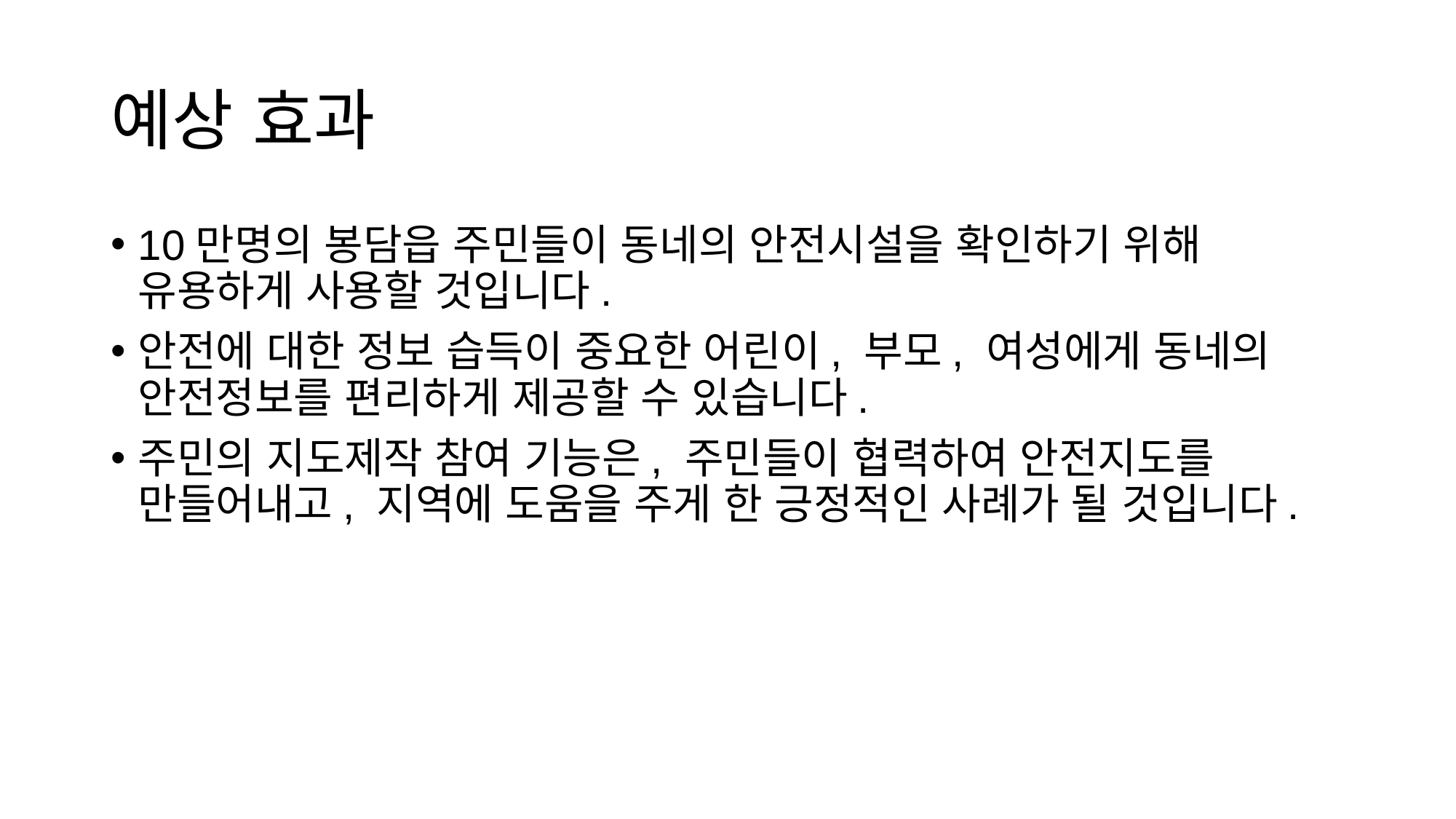

# 예상 효과
10만명의 봉담읍 주민들이 동네의 안전시설을 확인하기 위해 유용하게 사용할 것입니다.
안전에 대한 정보 습득이 중요한 어린이, 부모, 여성에게 동네의 안전정보를 편리하게 제공할 수 있습니다.
주민의 지도제작 참여 기능은, 주민들이 협력하여 안전지도를 만들어내고, 지역에 도움을 주게 한 긍정적인 사례가 될 것입니다.